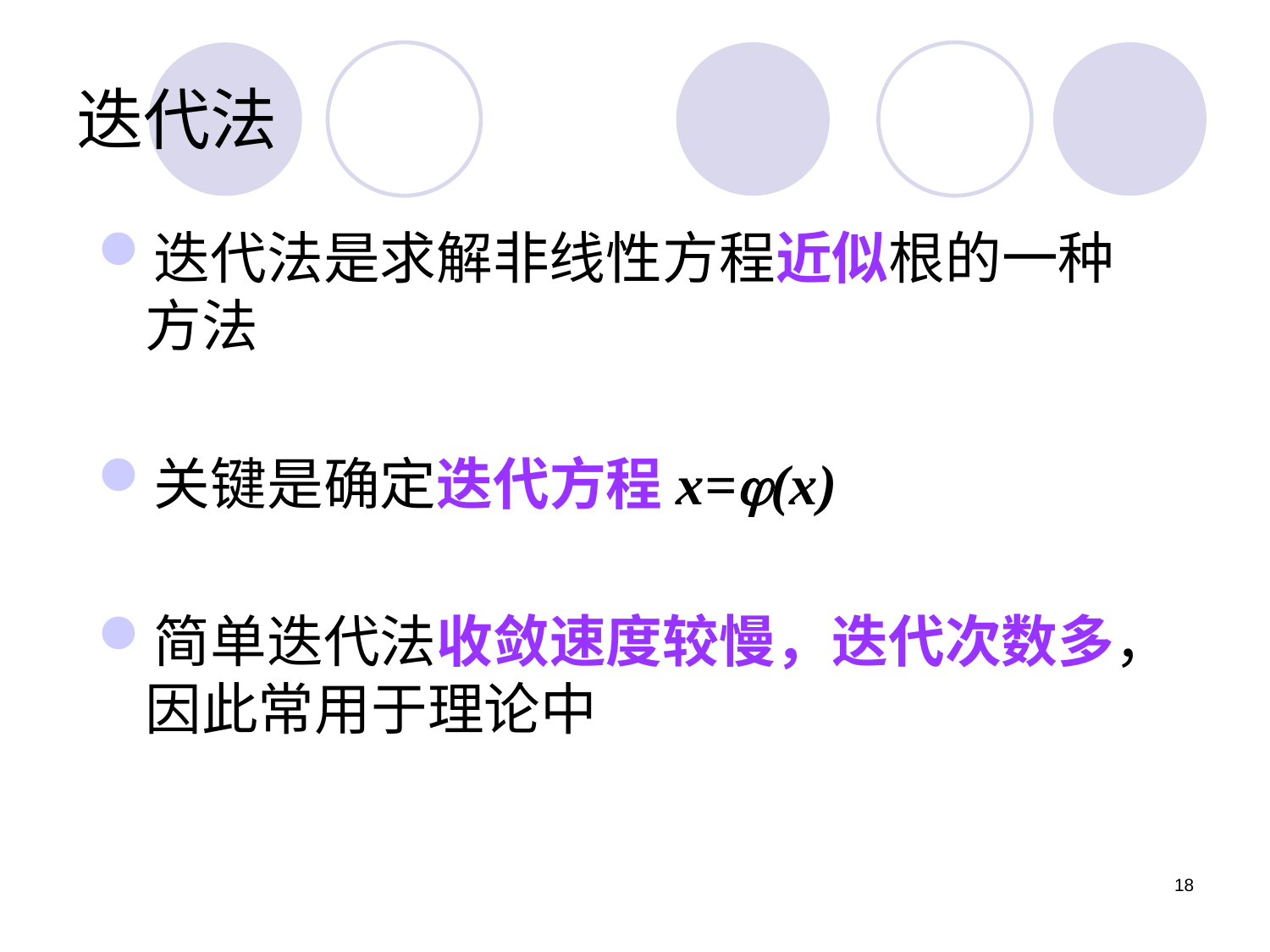

# 迭代法
迭代法是求解非线性方程近似根的一种方法

关键是确定迭代方程x=ϕ(x)

简单迭代法收敛速度较慢，迭代次数多，因此常用于理论中
18